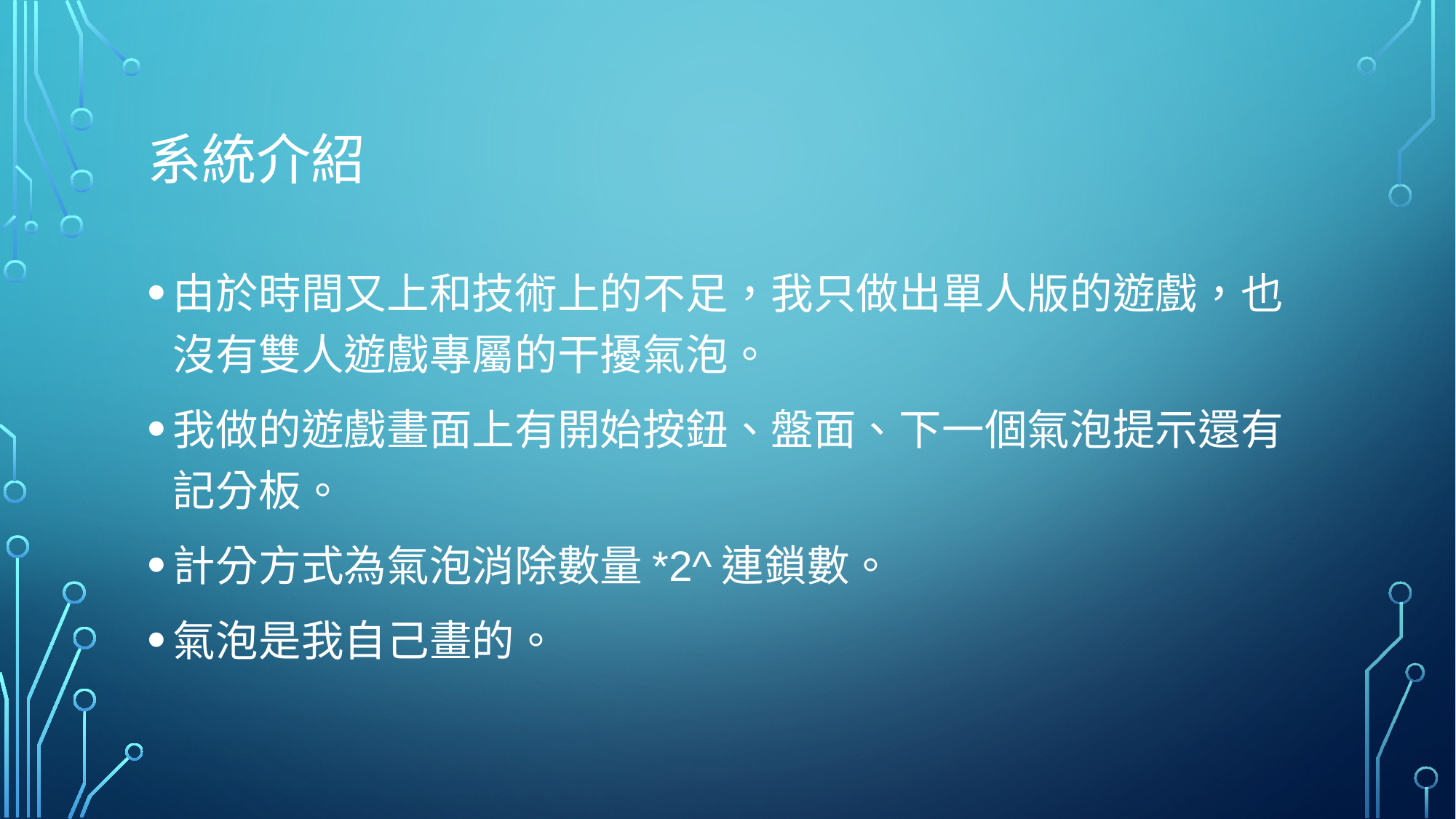

# 系統介紹
由於時間又上和技術上的不足，我只做出單人版的遊戲，也沒有雙人遊戲專屬的干擾氣泡。
我做的遊戲畫面上有開始按鈕、盤面、下一個氣泡提示還有記分板。
計分方式為氣泡消除數量*2^連鎖數。
氣泡是我自己畫的。